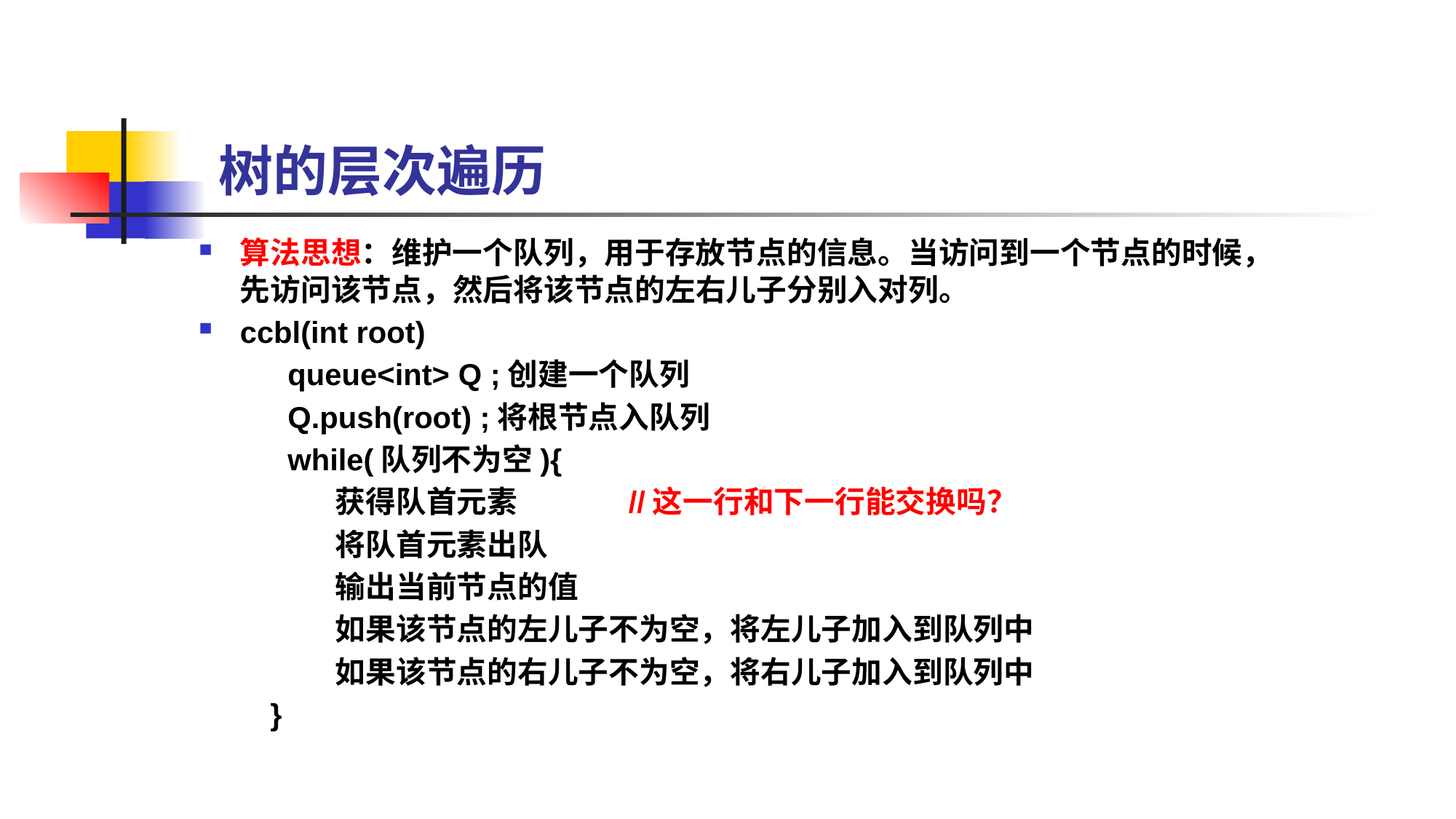

树的层次遍历
算法思想：维护一个队列，用于存放节点的信息。当访问到一个节点的时候，先访问该节点，然后将该节点的左右儿子分别入对列。
ccbl(int root)
	queue<int> Q ;创建一个队列
	Q.push(root) ;将根节点入队列
	while(队列不为空){
	获得队首元素               //这一行和下一行能交换吗？
	将队首元素出队
	输出当前节点的值
	如果该节点的左儿子不为空，将左儿子加入到队列中
	如果该节点的右儿子不为空，将右儿子加入到队列中
  }